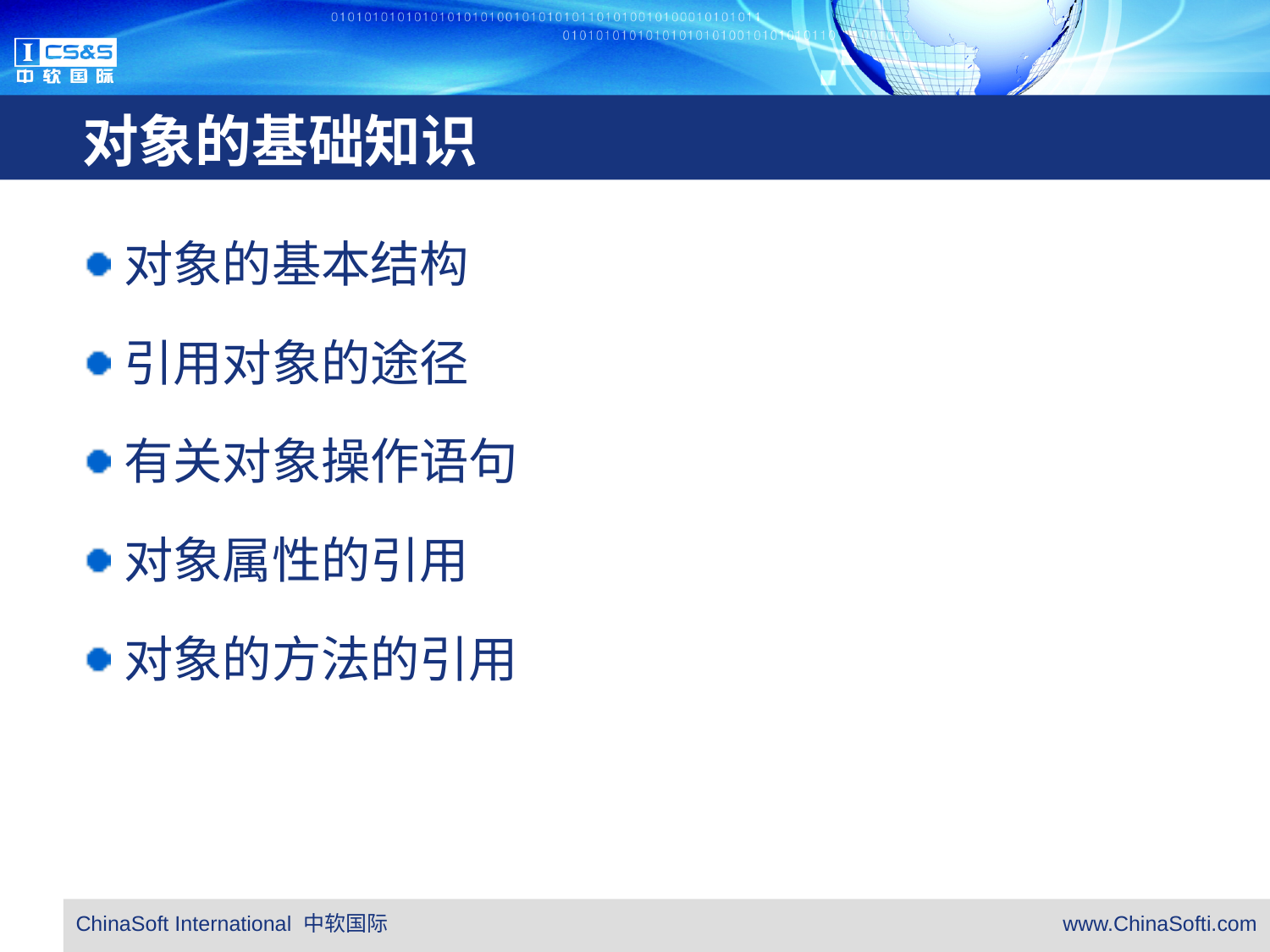

# 对象的基础知识
对象的基本结构
引用对象的途径
有关对象操作语句
对象属性的引用
对象的方法的引用